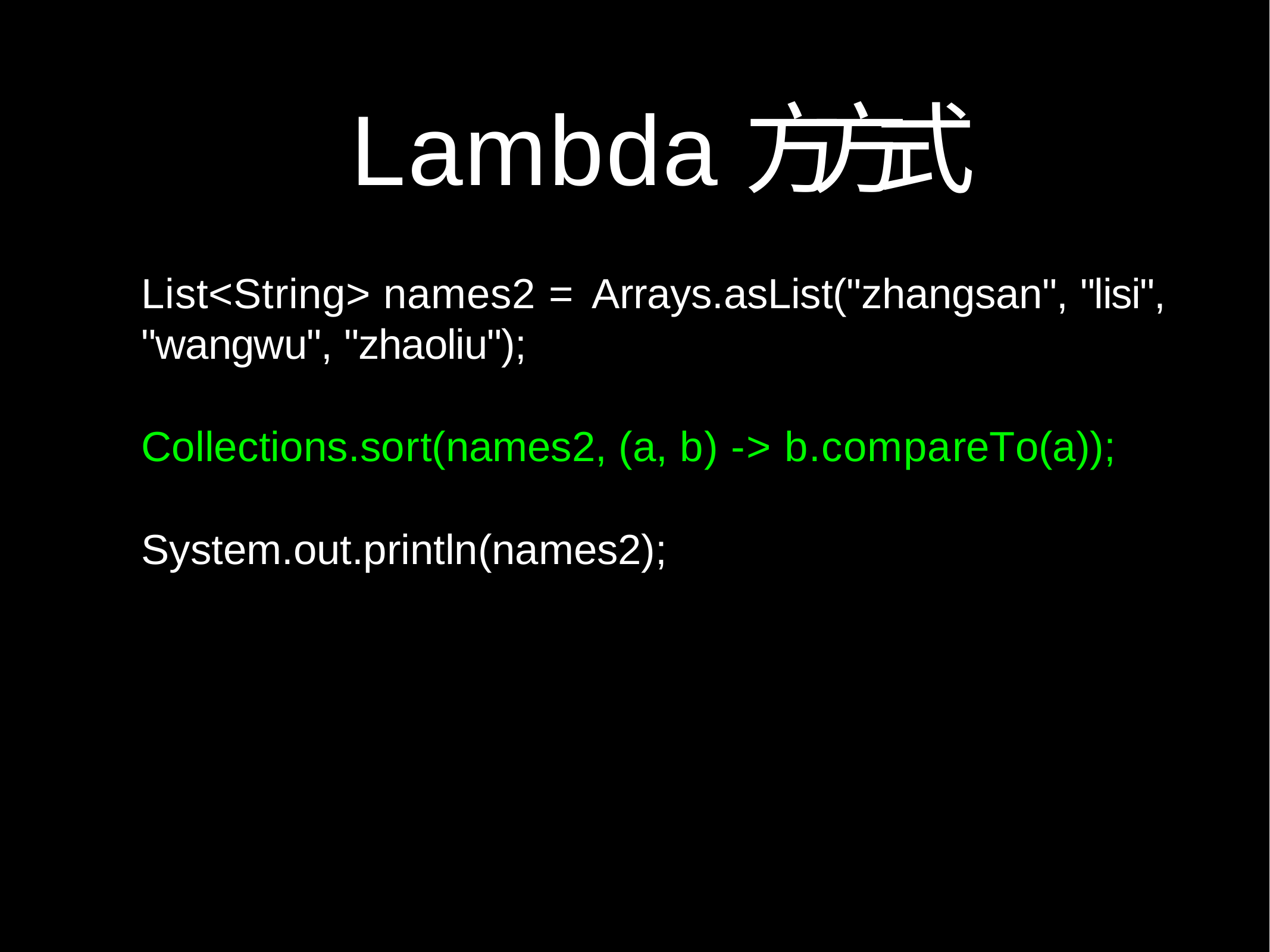

# Lambda⽅方式
List<String> names2 = Arrays.asList("zhangsan", "lisi", "wangwu", "zhaoliu");
Collections.sort(names2, (a, b) -> b.compareTo(a)); System.out.println(names2);